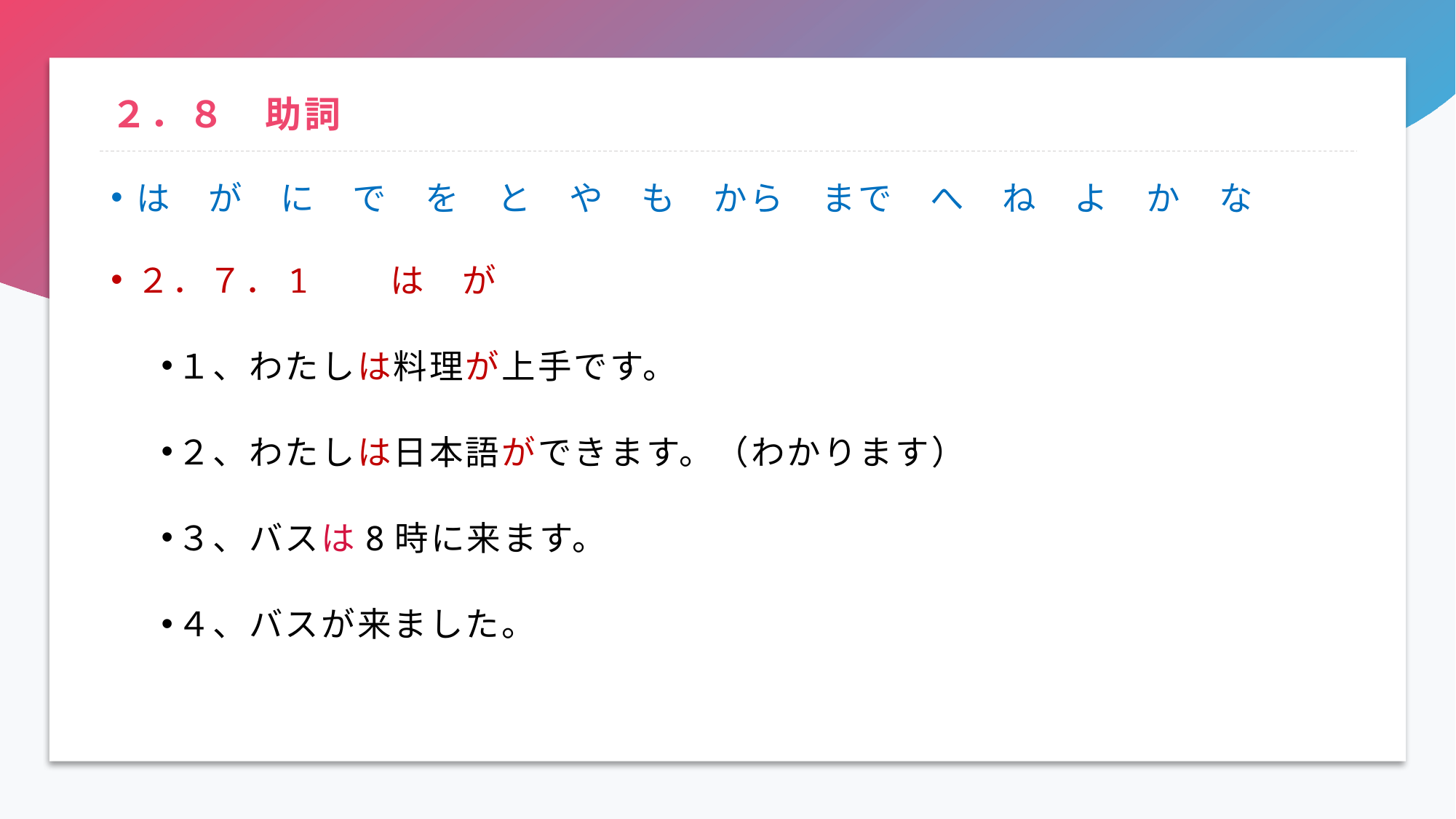

# ２．８　助詞
は　が　に　で　を　と　や　も　から　まで　へ　ね　よ　か　な
２．７．1　　は　が
１、わたしは料理が上手です。
２、わたしは日本語ができます。（わかります）
３、バスは8時に来ます。
４、バスが来ました。